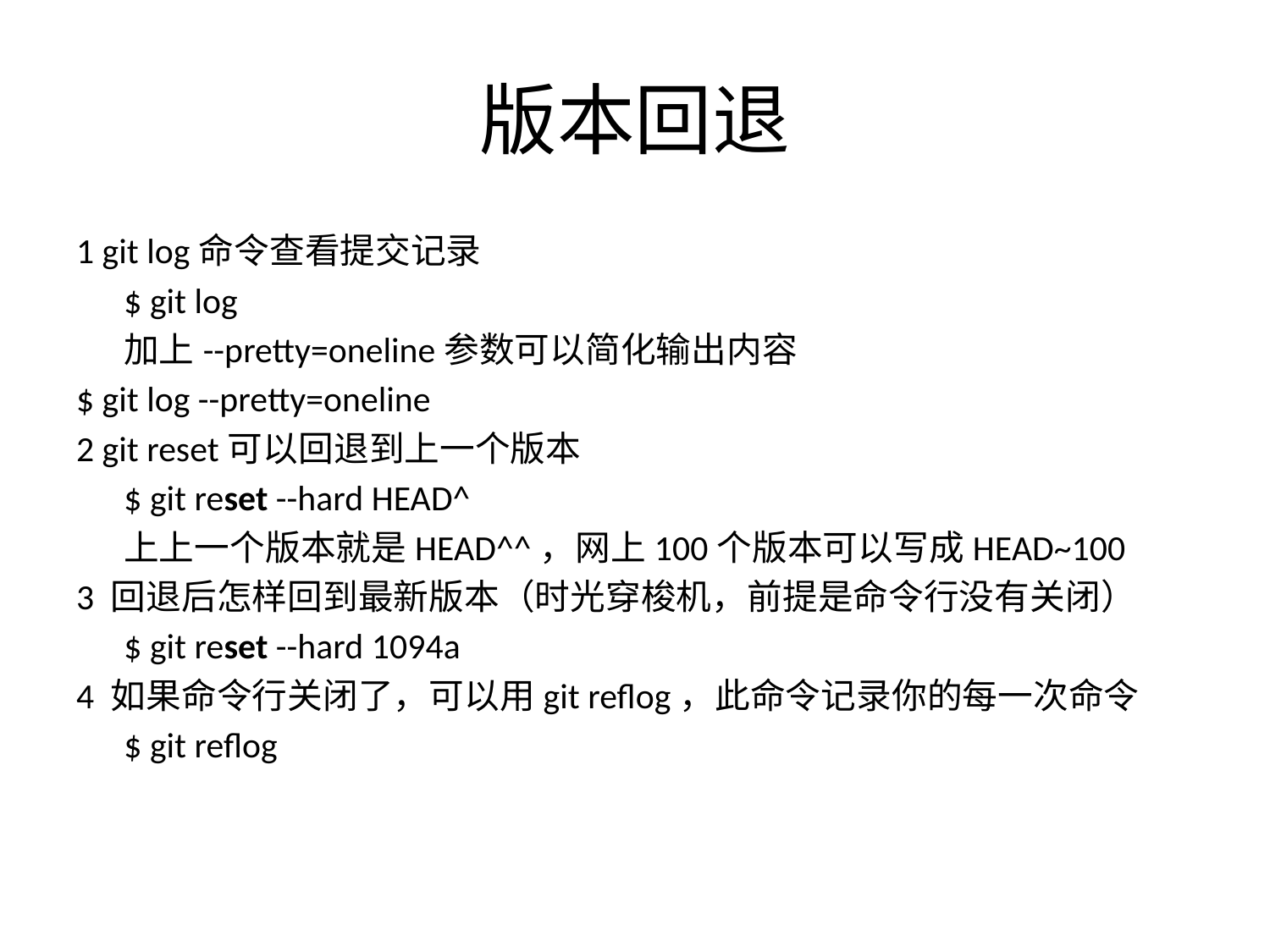

# 版本回退
1 git log命令查看提交记录
	$ git log
	加上--pretty=oneline参数可以简化输出内容
$ git log --pretty=oneline
2 git reset可以回退到上一个版本
	$ git reset --hard HEAD^
	上上一个版本就是HEAD^^，网上100个版本可以写成HEAD~100
3 回退后怎样回到最新版本（时光穿梭机，前提是命令行没有关闭）
	$ git reset --hard 1094a
4 如果命令行关闭了，可以用git reflog，此命令记录你的每一次命令
	$ git reflog